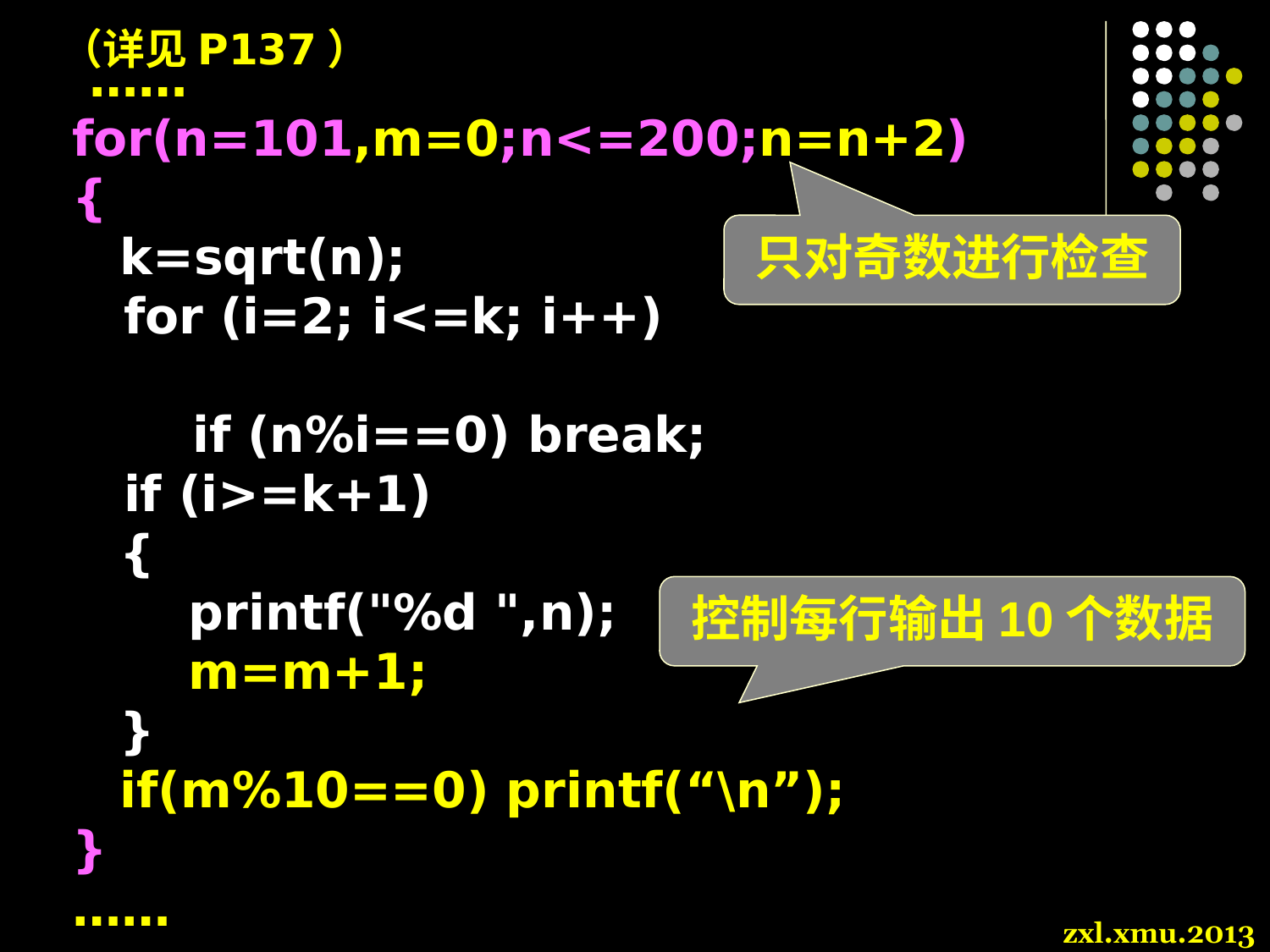

（详见P137）
 ……
for(n=101,m=0;n<=200;n=n+2)
{
	k=sqrt(n);
   for (i=2; i<=k; i++)
       if (n%i==0) break;
   if (i>=k+1)
	{
	    printf("%d ",n);
	    m=m+1;
	}
	if(m%10==0) printf(“\n”);
}
……
只对奇数进行检查
控制每行输出10个数据